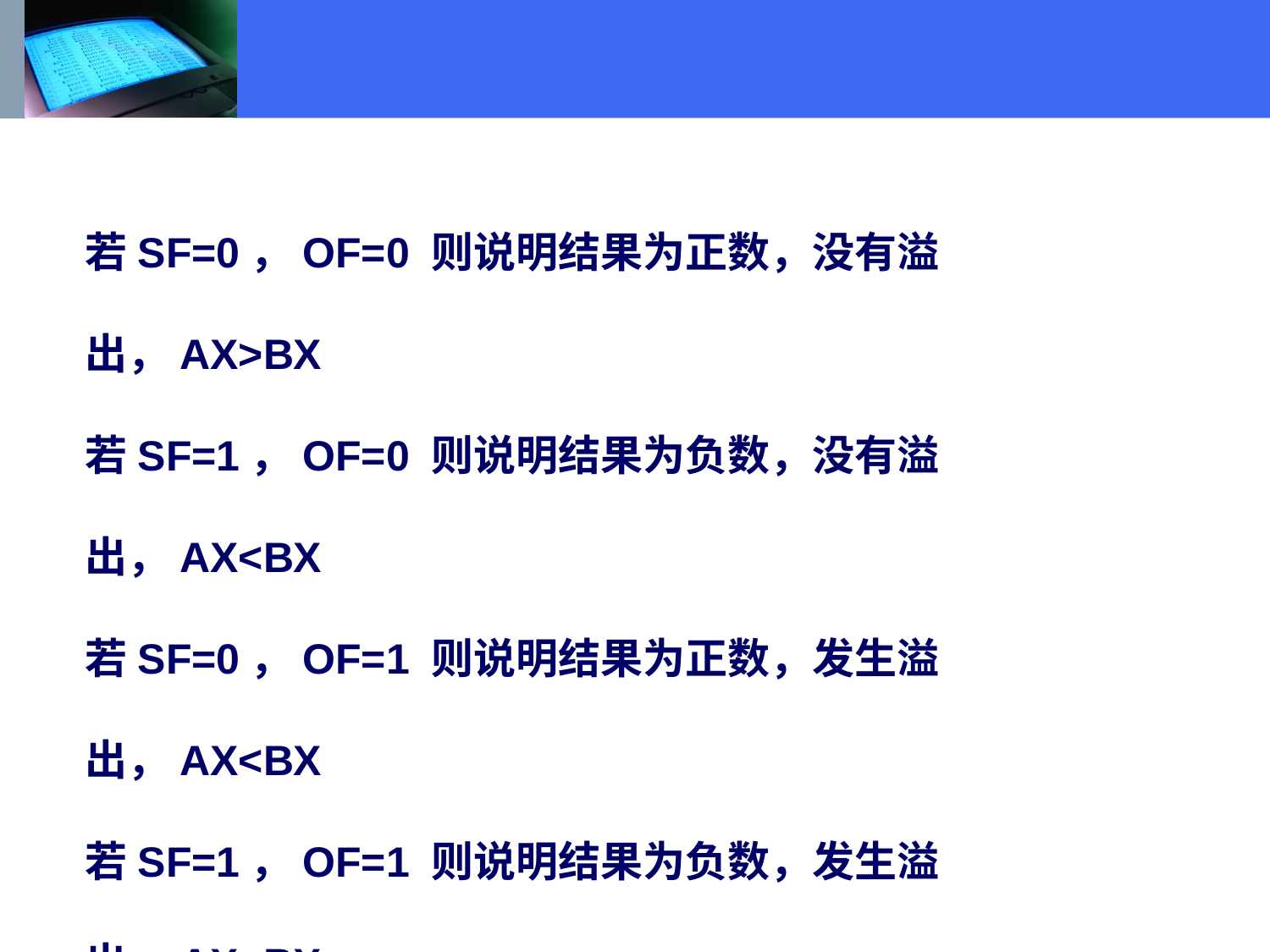

若SF=0，OF=0 则说明结果为正数，没有溢出，AX>BX
若SF=1，OF=0 则说明结果为负数，没有溢出，AX<BX
若SF=0，OF=1 则说明结果为正数，发生溢出，AX<BX
若SF=1，OF=1 则说明结果为负数，发生溢出，AX>BX